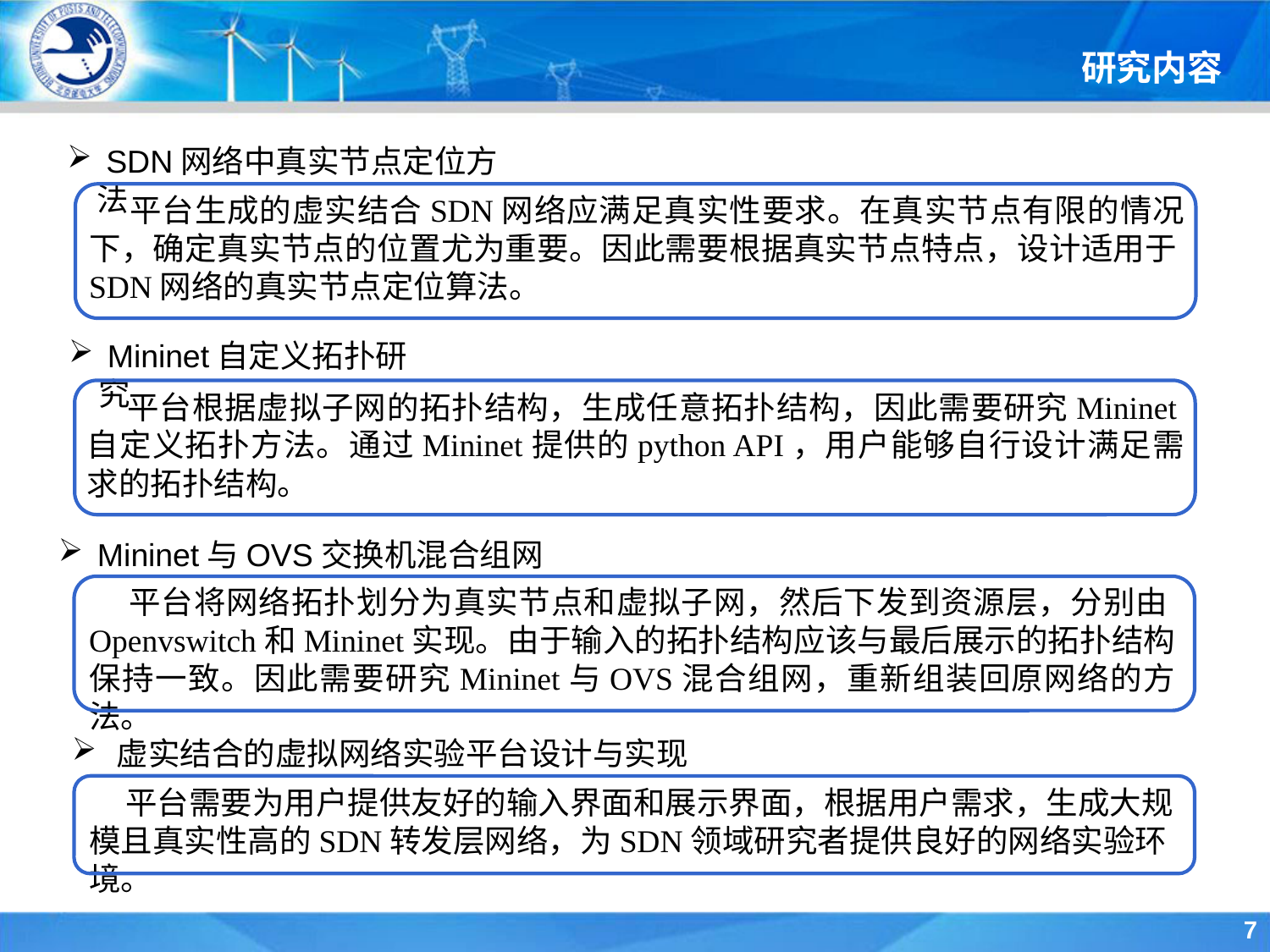

研究内容
 SDN网络中真实节点定位方法

    平台生成的虚实结合SDN网络应满足真实性要求。在真实节点有限的情况下，确定真实节点的位置尤为重要。因此需要根据真实节点特点，设计适用于SDN网络的真实节点定位算法。
 Mininet自定义拓扑研究

    平台根据虚拟子网的拓扑结构，生成任意拓扑结构，因此需要研究Mininet自定义拓扑方法。通过Mininet提供的python API，用户能够自行设计满足需求的拓扑结构。
 Mininet与OVS交换机混合组网
    平台将网络拓扑划分为真实节点和虚拟子网，然后下发到资源层，分别由Openvswitch和Mininet实现。由于输入的拓扑结构应该与最后展示的拓扑结构保持一致。因此需要研究Mininet与OVS混合组网，重新组装回原网络的方法。

 虚实结合的虚拟网络实验平台设计与实现

    平台需要为用户提供友好的输入界面和展示界面，根据用户需求，生成大规模且真实性高的SDN转发层网络，为SDN领域研究者提供良好的网络实验环境。